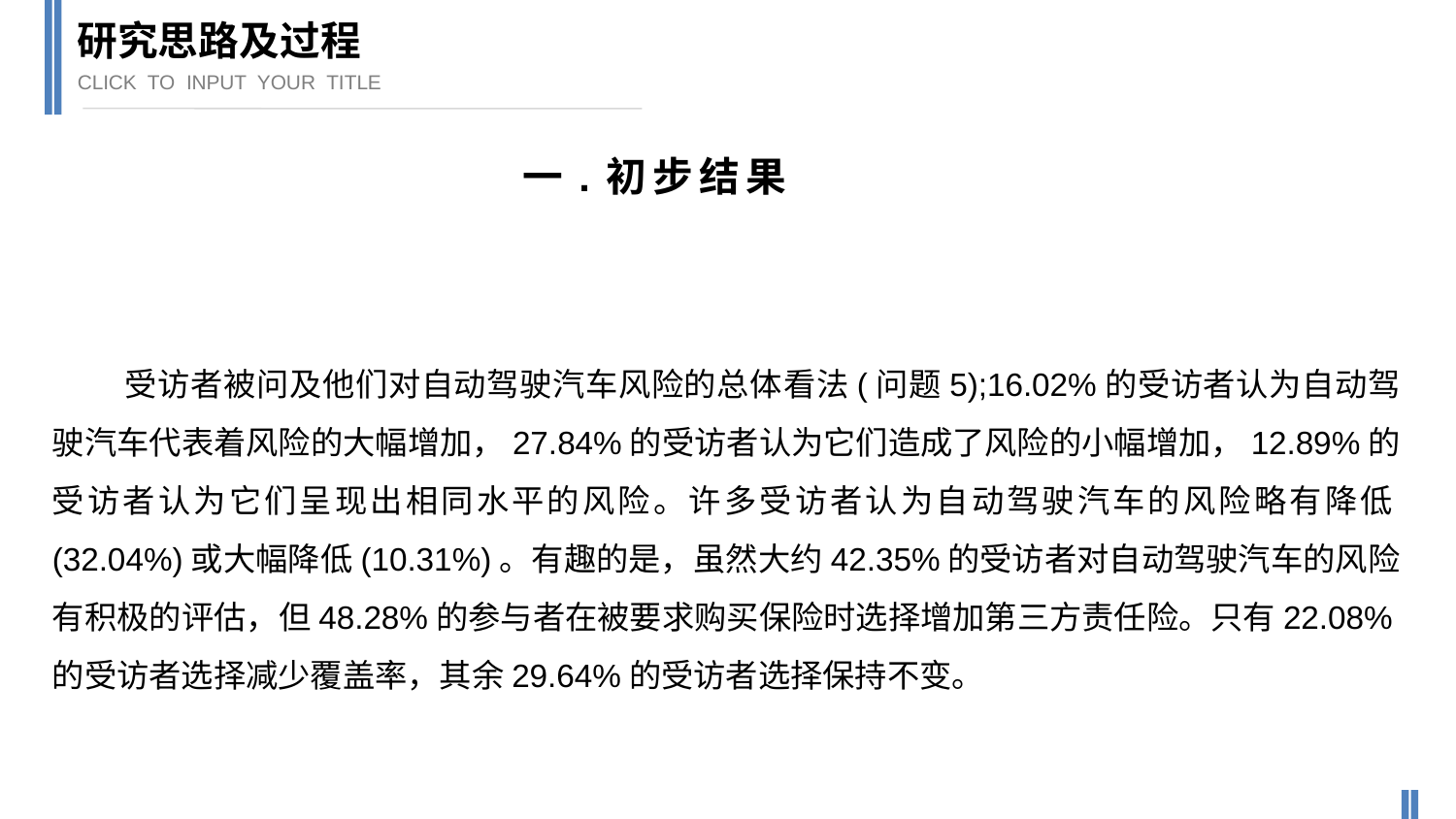

研究思路及过程
CLICK  TO  INPUT  YOUR  TITLE
一.初步结果
受访者被问及他们对自动驾驶汽车风险的总体看法(问题5);16.02%的受访者认为自动驾驶汽车代表着风险的大幅增加，27.84%的受访者认为它们造成了风险的小幅增加，12.89%的受访者认为它们呈现出相同水平的风险。许多受访者认为自动驾驶汽车的风险略有降低(32.04%)或大幅降低(10.31%)。有趣的是，虽然大约42.35%的受访者对自动驾驶汽车的风险有积极的评估，但48.28%的参与者在被要求购买保险时选择增加第三方责任险。只有22.08%的受访者选择减少覆盖率，其余29.64%的受访者选择保持不变。